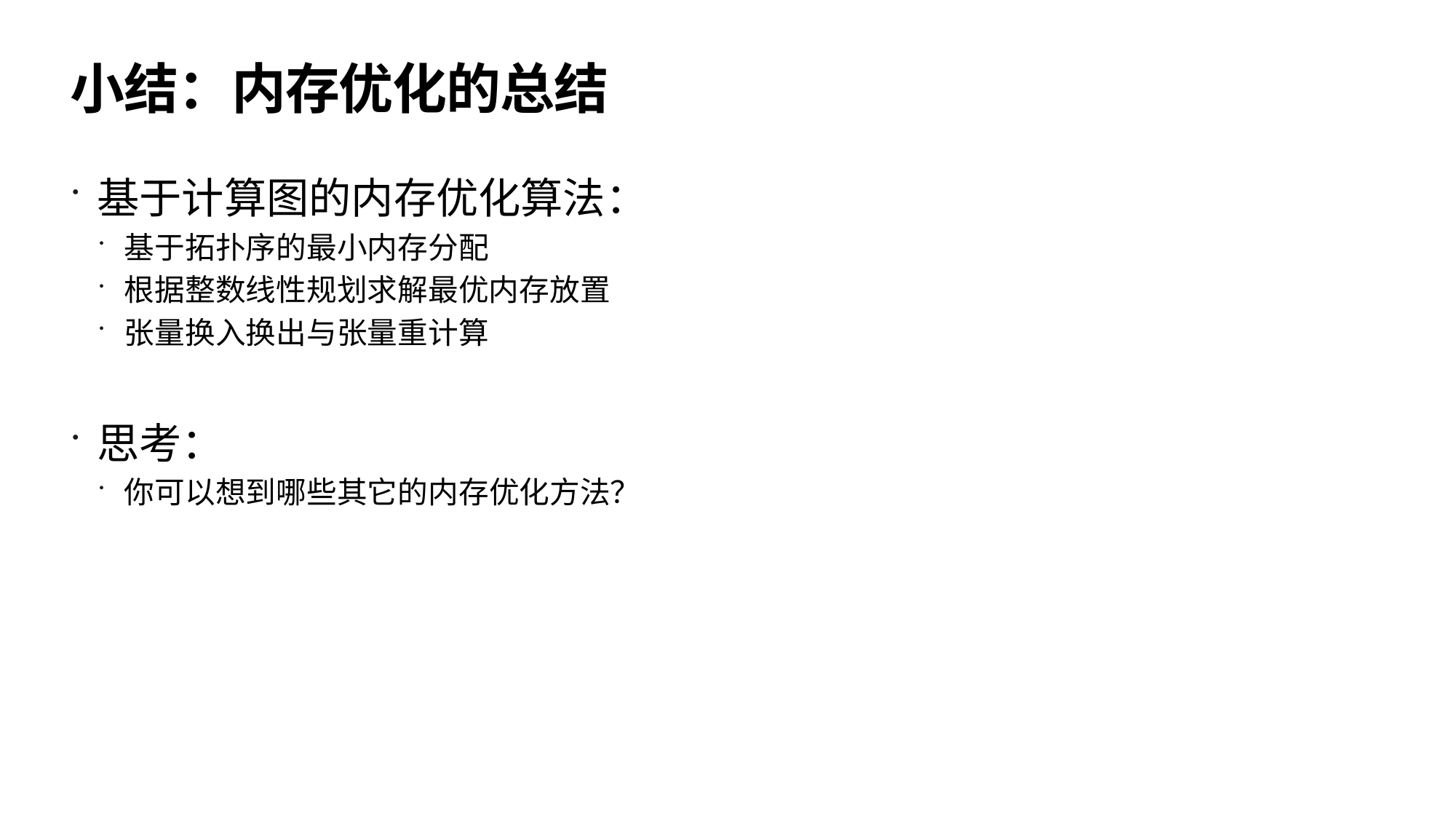

24
# 小结：内存优化的总结
基于计算图的内存优化算法：
基于拓扑序的最小内存分配
根据整数线性规划求解最优内存放置
张量换入换出与张量重计算

思考：
你可以想到哪些其它的内存优化方法？